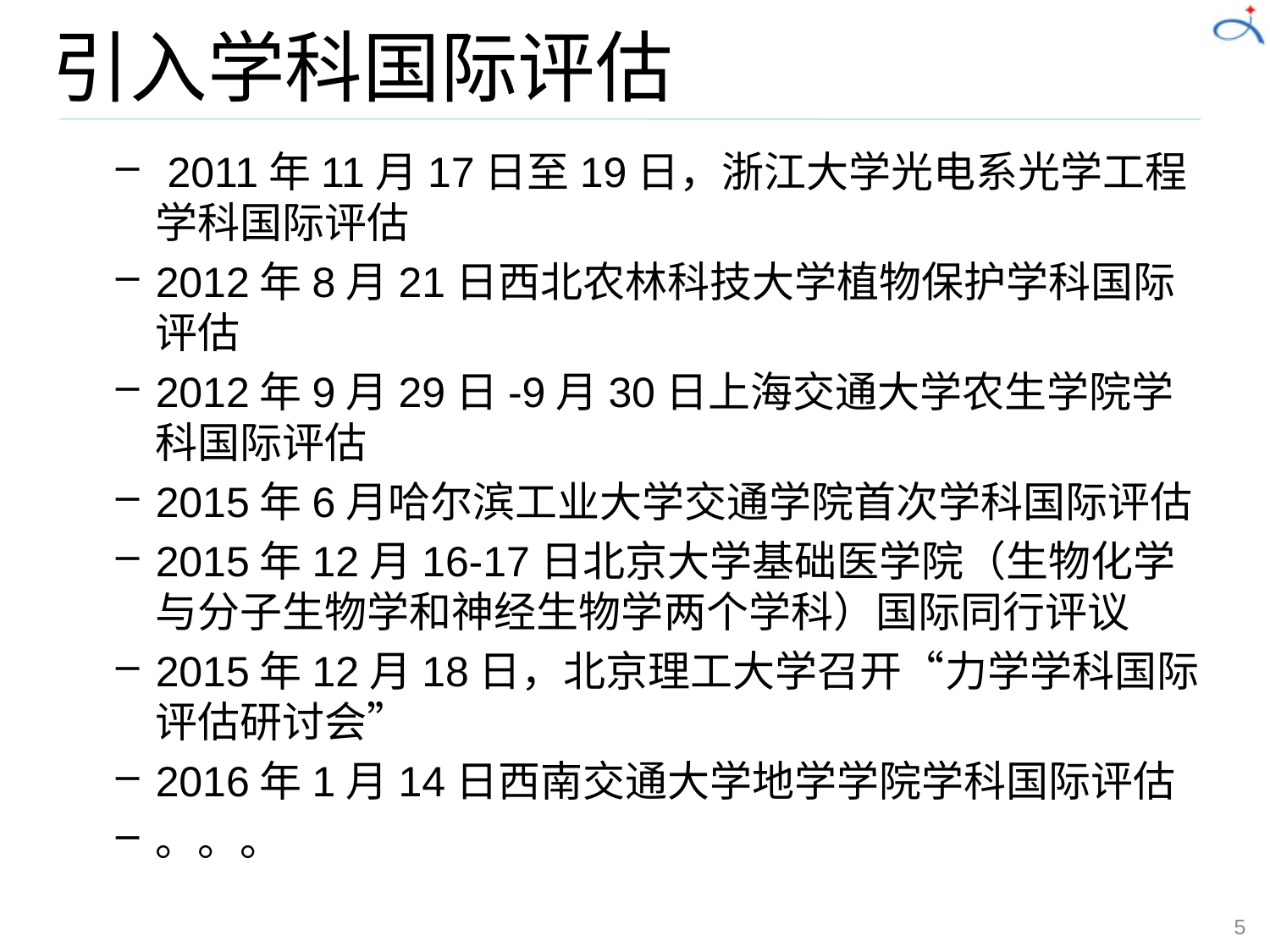

# 引入学科国际评估
 2011年11月17日至19日，浙江大学光电系光学工程学科国际评估
2012年8月21日西北农林科技大学植物保护学科国际评估
2012年9月29日-9月30日上海交通大学农生学院学科国际评估
2015年6月哈尔滨工业大学交通学院首次学科国际评估
2015年12月16-17日北京大学基础医学院（生物化学与分子生物学和神经生物学两个学科）国际同行评议
2015年12月18日，北京理工大学召开“力学学科国际评估研讨会”
2016年1月14日西南交通大学地学学院学科国际评估
。。。

5